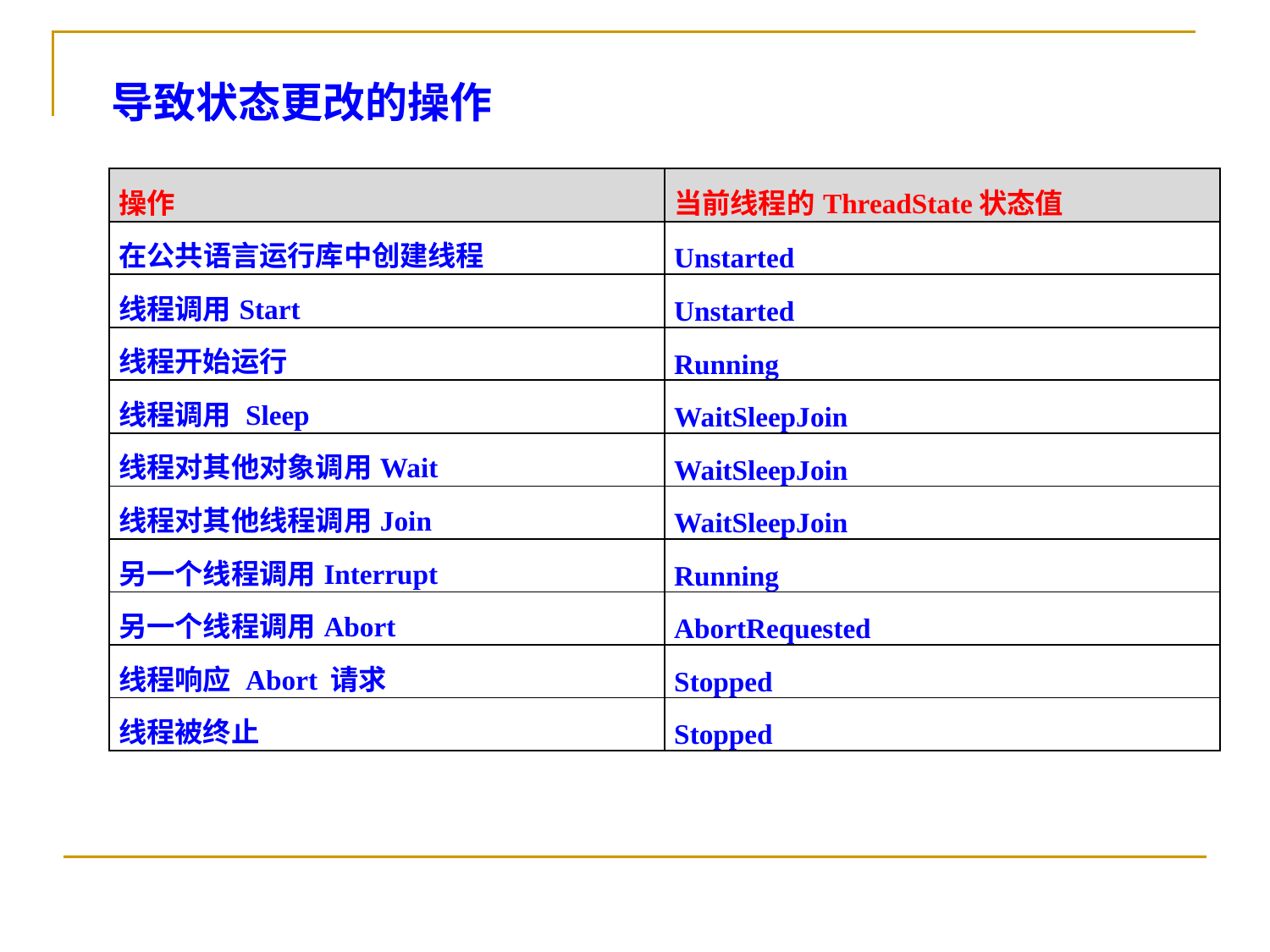

导致状态更改的操作
| 操作 | 当前线程的ThreadState状态值 |
| --- | --- |
| 在公共语言运行库中创建线程 | Unstarted |
| 线程调用Start | Unstarted |
| 线程开始运行 | Running |
| 线程调用 Sleep | WaitSleepJoin |
| 线程对其他对象调用Wait | WaitSleepJoin |
| 线程对其他线程调用Join | WaitSleepJoin |
| 另一个线程调用Interrupt | Running |
| 另一个线程调用Abort | AbortRequested |
| 线程响应 Abort 请求 | Stopped |
| 线程被终止 | Stopped |